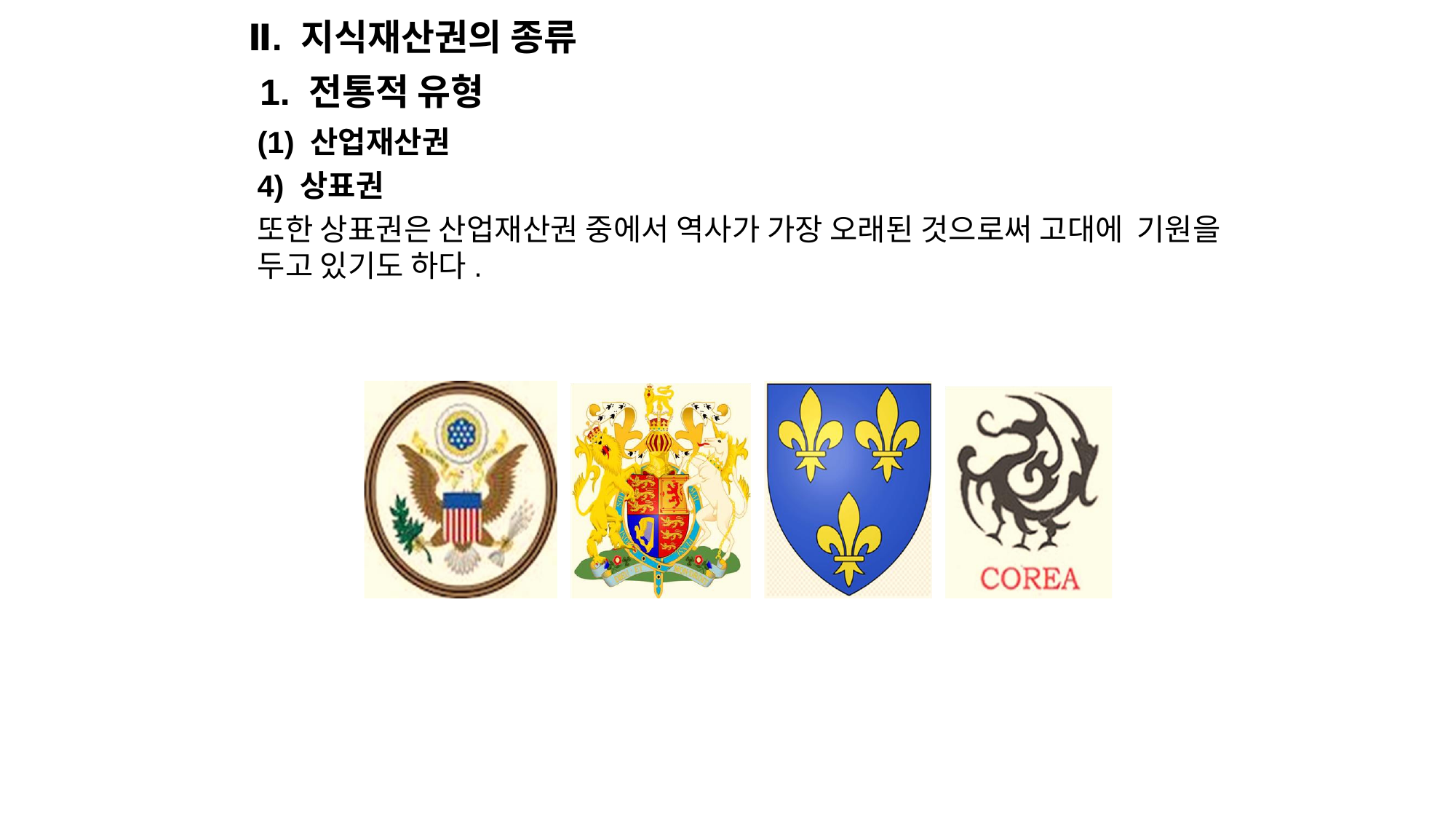

# Ⅱ. 지식재산권의 종류
1. 전통적 유형
(1) 산업재산권
4) 상표권
또한 상표권은 산업재산권 중에서 역사가 가장 오래된 것으로써 고대에  기원을 두고 있기도 하다.